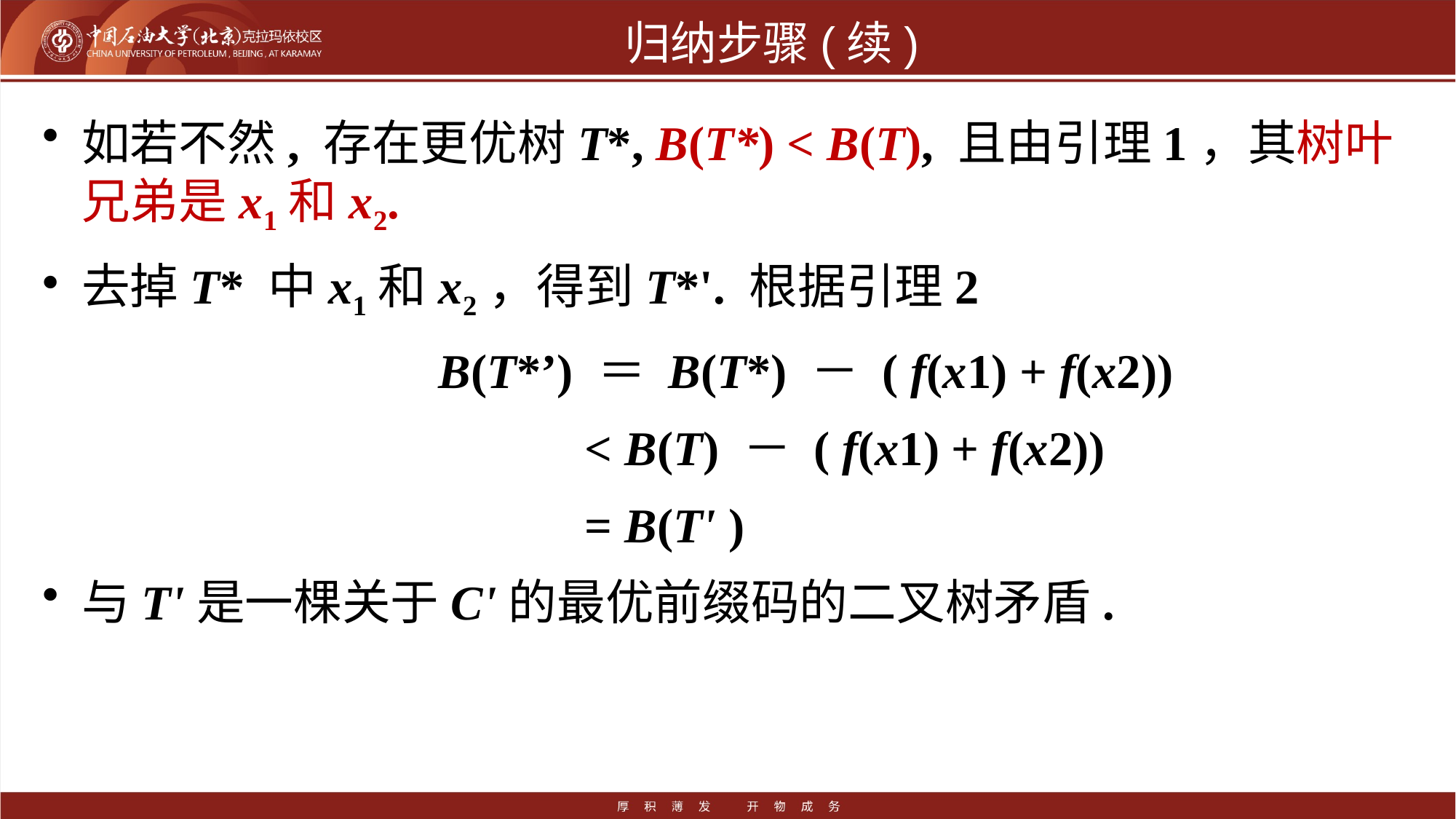

# 归纳步骤(续)
如若不然, 存在更优树T*, B(T*) < B(T), 且由引理1，其树叶兄弟是x1和x2.
去掉T* 中x1和x2，得到T*'. 根据引理2
B(T*’) ＝ B(T*) － ( f(x1) + f(x2))
            < B(T) － ( f(x1) + f(x2))
            = B(T' )
与T'是一棵关于C'的最优前缀码的二叉树矛盾.